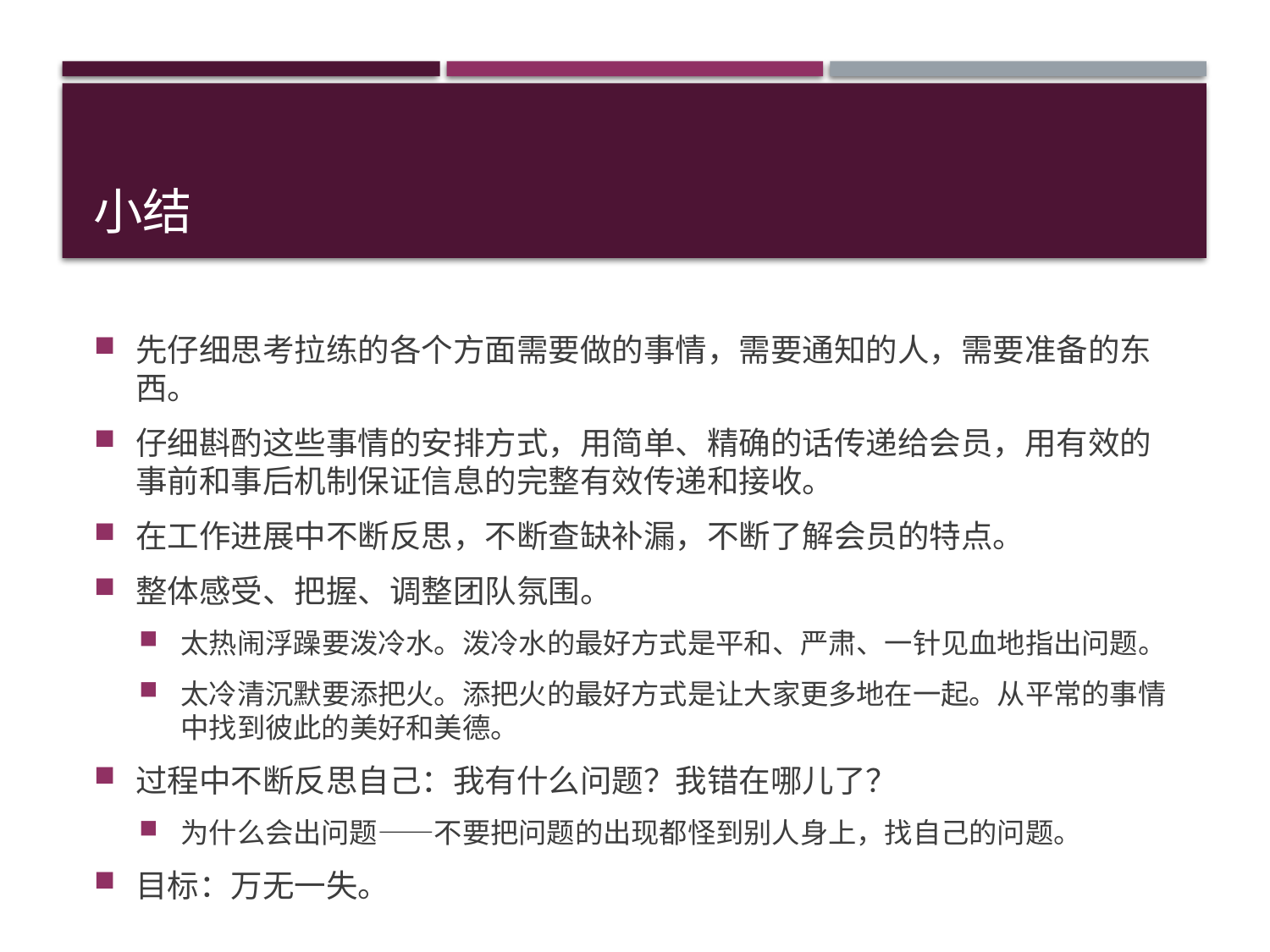

# 小结
先仔细思考拉练的各个方面需要做的事情，需要通知的人，需要准备的东西。
仔细斟酌这些事情的安排方式，用简单、精确的话传递给会员，用有效的事前和事后机制保证信息的完整有效传递和接收。
在工作进展中不断反思，不断查缺补漏，不断了解会员的特点。
整体感受、把握、调整团队氛围。
太热闹浮躁要泼冷水。泼冷水的最好方式是平和、严肃、一针见血地指出问题。
太冷清沉默要添把火。添把火的最好方式是让大家更多地在一起。从平常的事情中找到彼此的美好和美德。
过程中不断反思自己：我有什么问题？我错在哪儿了？
为什么会出问题——不要把问题的出现都怪到别人身上，找自己的问题。
目标：万无一失。